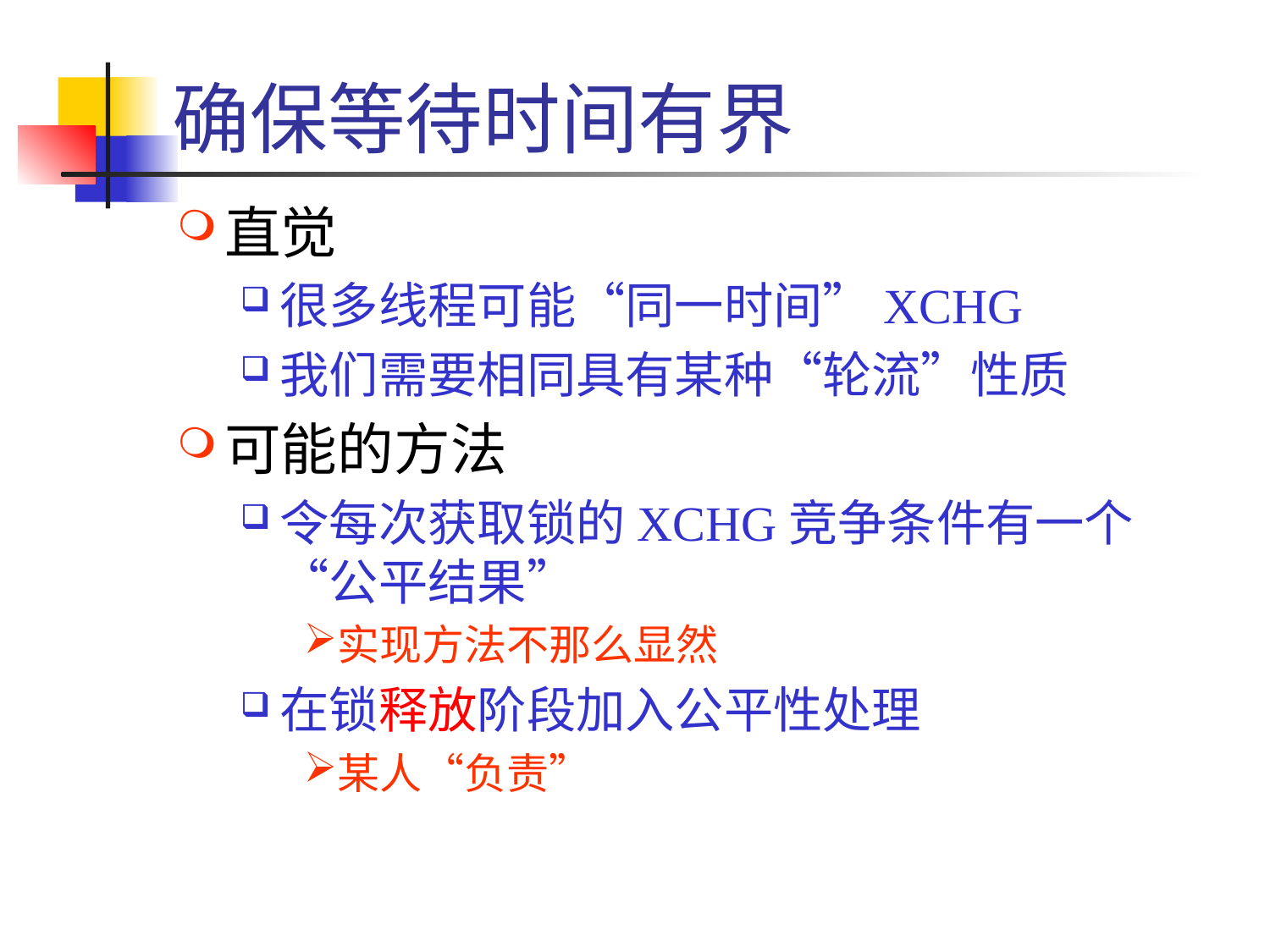

# 确保等待时间有界
直觉
很多线程可能“同一时间”XCHG
我们需要相同具有某种“轮流”性质
可能的方法
令每次获取锁的XCHG竞争条件有一个“公平结果”
实现方法不那么显然
在锁释放阶段加入公平性处理
某人“负责”